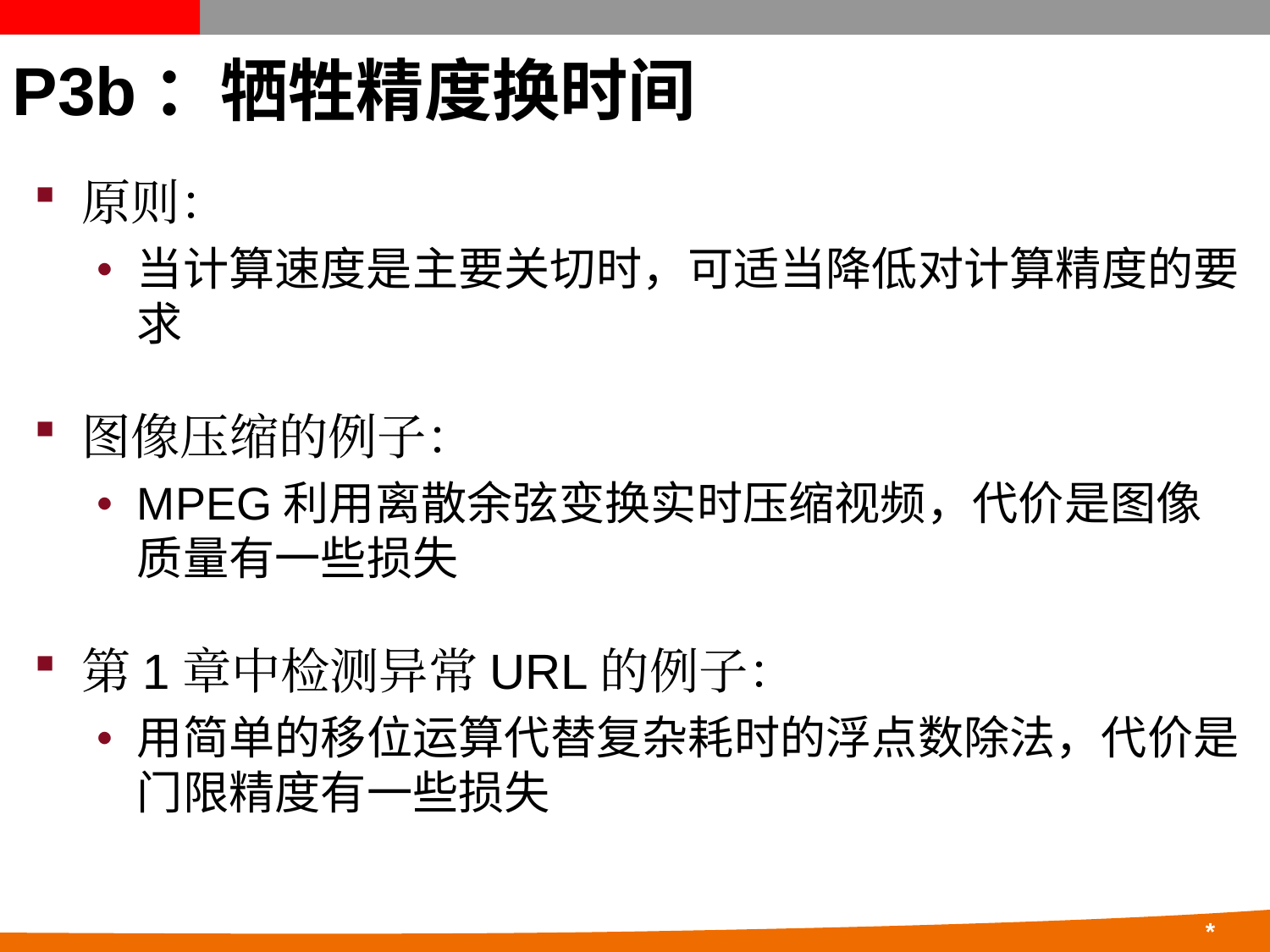

# P3b：牺牲精度换时间
原则：
当计算速度是主要关切时，可适当降低对计算精度的要求

图像压缩的例子：
MPEG利用离散余弦变换实时压缩视频，代价是图像质量有一些损失

第1章中检测异常URL的例子：
用简单的移位运算代替复杂耗时的浮点数除法，代价是门限精度有一些损失